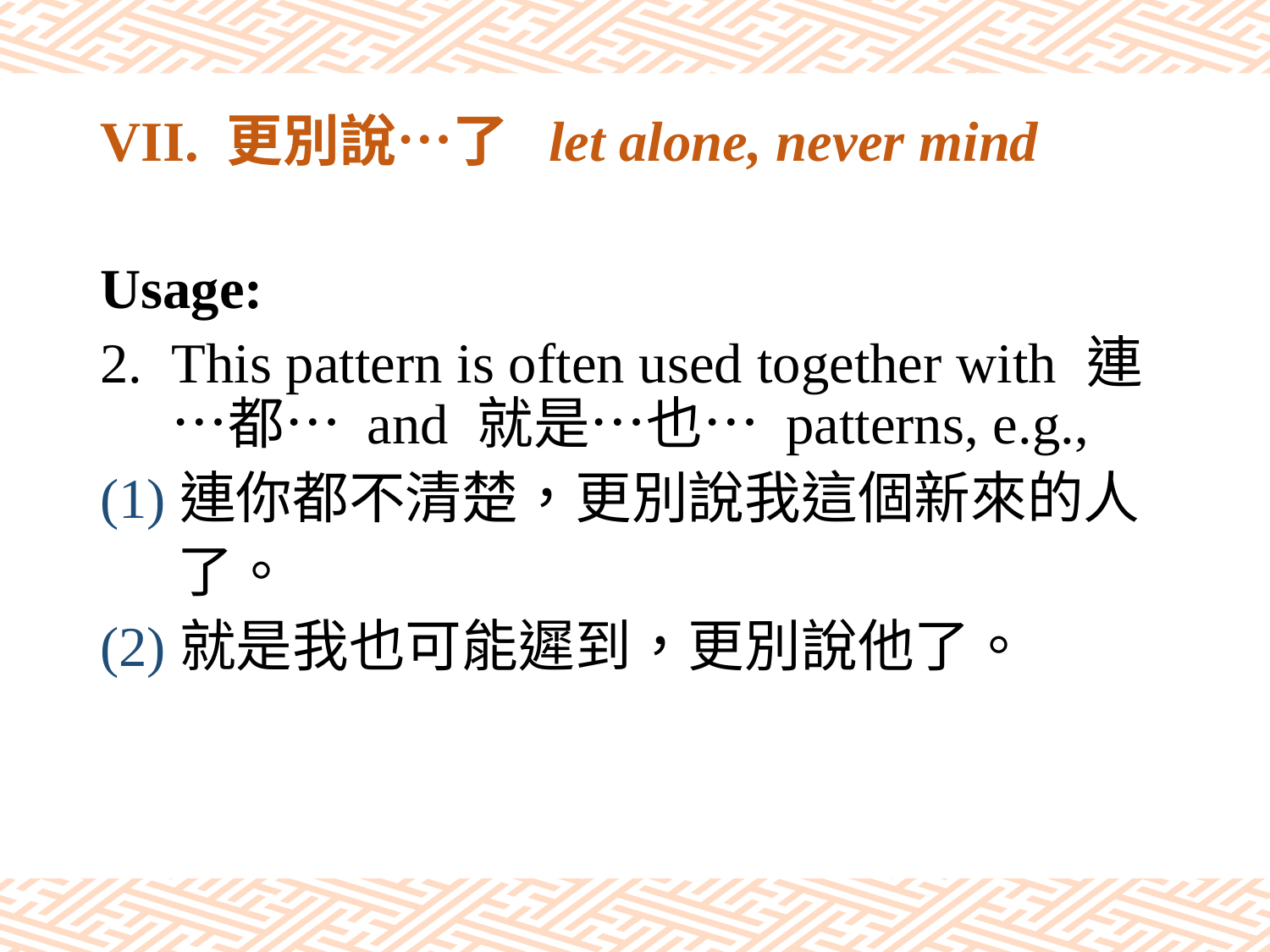

# VII. 更別說…了  let alone, never mind
Usage:
This pattern is often used together with 連…都… and 就是…也… patterns, e.g.,
(1)連你都不清楚，更別說我這個新來的人
     了。
(2)就是我也可能遲到，更別說他了。